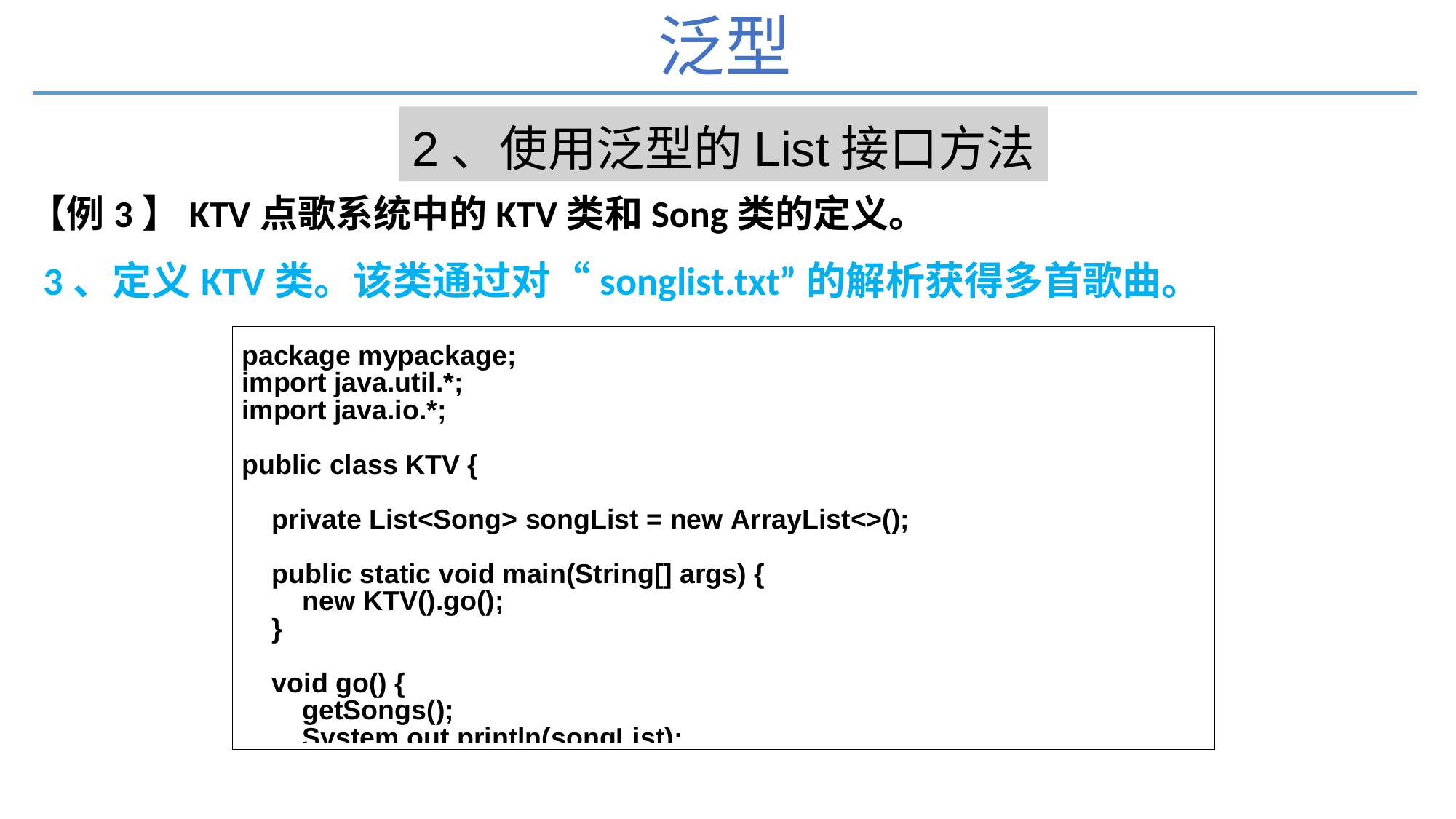

# 泛型
2、使用泛型的List接口方法
【例3】KTV点歌系统中的KTV类和Song类的定义。
3、定义KTV类。该类通过对“songlist.txt”的解析获得多首歌曲。